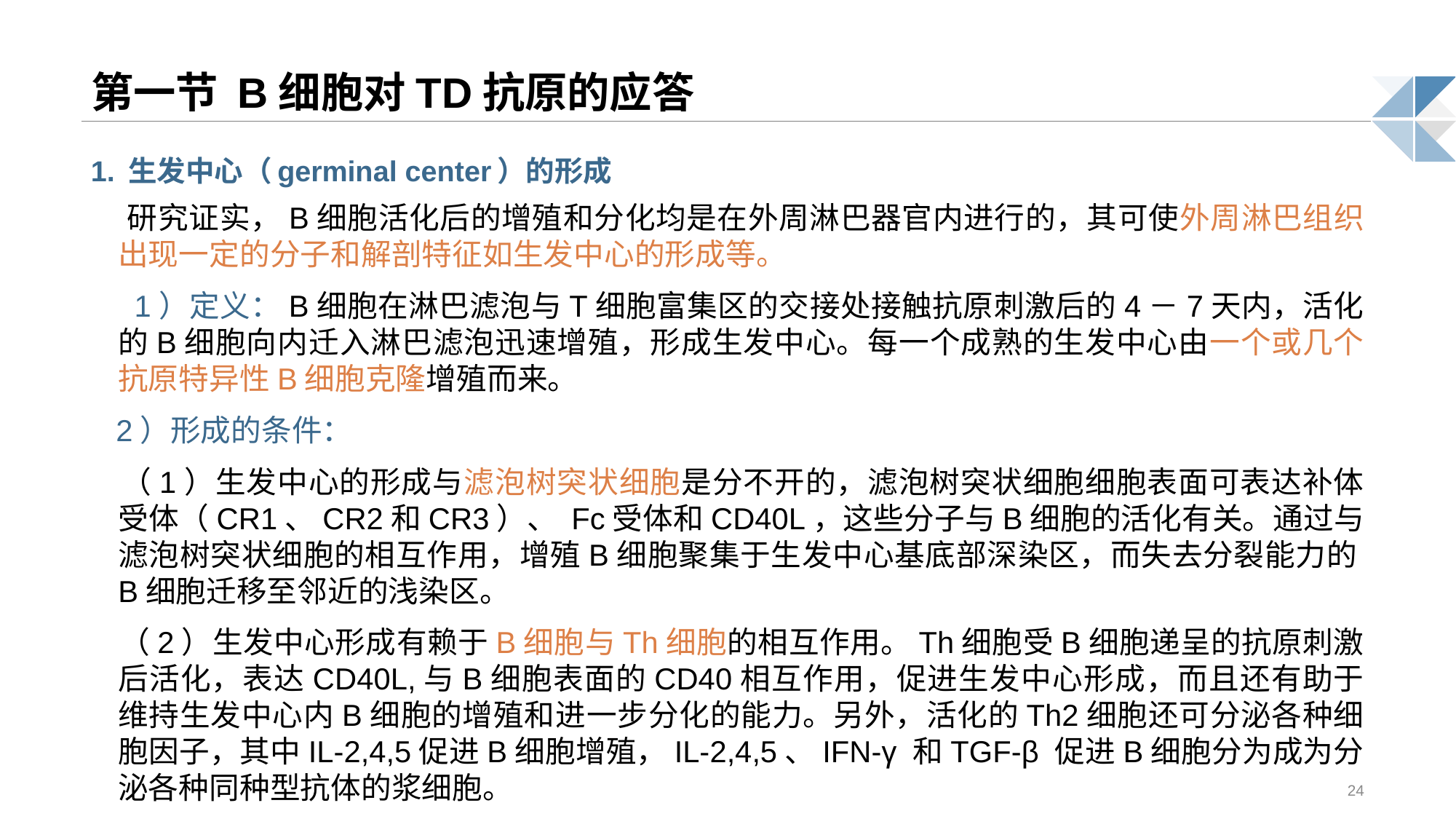

# 第一节 B细胞对TD抗原的应答
1. 生发中心（germinal center）的形成
    研究证实，B细胞活化后的增殖和分化均是在外周淋巴器官内进行的，其可使外周淋巴组织出现一定的分子和解剖特征如生发中心的形成等。
     1）定义：B细胞在淋巴滤泡与T细胞富集区的交接处接触抗原刺激后的4－7天内，活化的B细胞向内迁入淋巴滤泡迅速增殖，形成生发中心。每一个成熟的生发中心由一个或几个抗原特异性B细胞克隆增殖而来。
   2）形成的条件：
   （1）生发中心的形成与滤泡树突状细胞是分不开的，滤泡树突状细胞细胞表面可表达补体受体（CR1、CR2和CR3）、 Fc受体和CD40L，这些分子与B细胞的活化有关。通过与滤泡树突状细胞的相互作用，增殖B细胞聚集于生发中心基底部深染区，而失去分裂能力的B细胞迁移至邻近的浅染区。
   （2）生发中心形成有赖于B细胞与Th细胞的相互作用。Th细胞受B细胞递呈的抗原刺激后活化，表达CD40L,与B细胞表面的CD40相互作用，促进生发中心形成，而且还有助于维持生发中心内B细胞的增殖和进一步分化的能力。另外，活化的Th2细胞还可分泌各种细胞因子，其中IL-2,4,5促进B细胞增殖，IL-2,4,5、IFN-γ 和TGF-β 促进B细胞分为成为分泌各种同种型抗体的浆细胞。

24